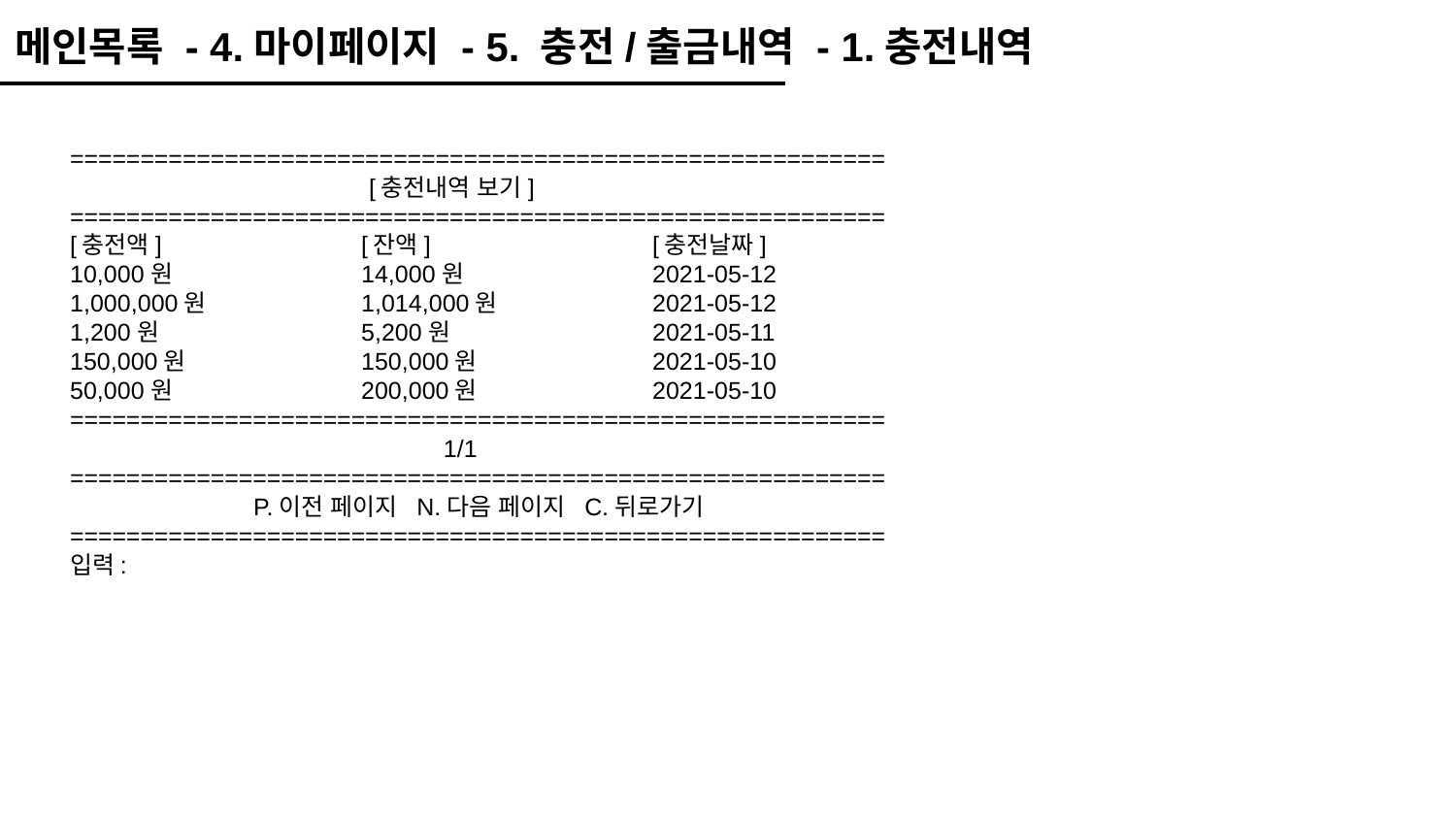

메인목록 - 4.마이페이지 - 5. 충전/출금내역 - 1.충전내역
==========================================================
                                            [충전내역 보기]
==========================================================
[충전액]		[잔액]		[충전날짜]
10,000원		14,000원		2021-05-12
1,000,000원		1,014,000원		2021-05-12
1,200원		5,200원		2021-05-11
150,000원		150,000원		2021-05-10
50,000원		200,000원		2021-05-10
==========================================================
                                                       1/1
==========================================================
                           P.이전 페이지  N.다음 페이지  C.뒤로가기
==========================================================
입력: